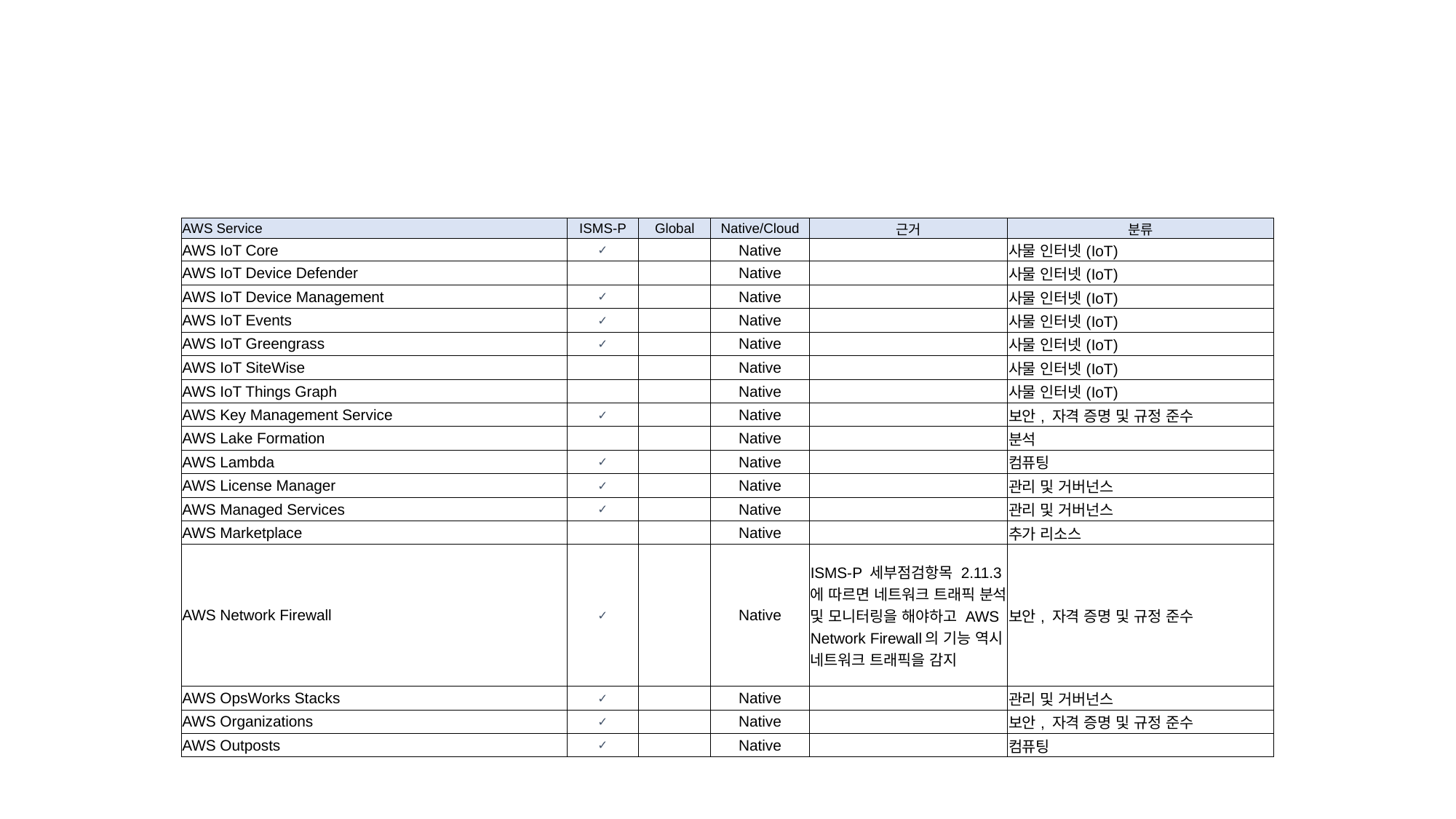

| AWS Service | ISMS-P | Global | Native/Cloud | 근거 | 분류 |
| --- | --- | --- | --- | --- | --- |
| AWS IoT Core | ✓ |  | Native |  | 사물 인터넷(IoT) |
| AWS IoT Device Defender |  |  | Native |  | 사물 인터넷(IoT) |
| AWS IoT Device Management | ✓ |  | Native |  | 사물 인터넷(IoT) |
| AWS IoT Events | ✓ |  | Native |  | 사물 인터넷(IoT) |
| AWS IoT Greengrass | ✓ |  | Native |  | 사물 인터넷(IoT) |
| AWS IoT SiteWise |  |  | Native |  | 사물 인터넷(IoT) |
| AWS IoT Things Graph |  |  | Native |  | 사물 인터넷(IoT) |
| AWS Key Management Service | ✓ |  | Native |  | 보안, 자격 증명 및 규정 준수 |
| AWS Lake Formation |  |  | Native |  | 분석 |
| AWS Lambda | ✓ |  | Native |  | 컴퓨팅 |
| AWS License Manager | ✓ |  | Native |  | 관리 및 거버넌스 |
| AWS Managed Services | ✓ |  | Native |  | 관리 및 거버넌스 |
| AWS Marketplace |  |  | Native |  | 추가 리소스 |
| AWS Network Firewall | ✓ |  | Native | ISMS-P 세부점검항목 2.11.3 에 따르면 네트워크 트래픽 분석 및 모니터링을 해야하고 AWS Network Firewall의 기능 역시 네트워크 트래픽을 감지 | 보안, 자격 증명 및 규정 준수 |
| AWS OpsWorks Stacks | ✓ |  | Native |  | 관리 및 거버넌스 |
| AWS Organizations | ✓ |  | Native |  | 보안, 자격 증명 및 규정 준수 |
| AWS Outposts | ✓ |  | Native |  | 컴퓨팅 |